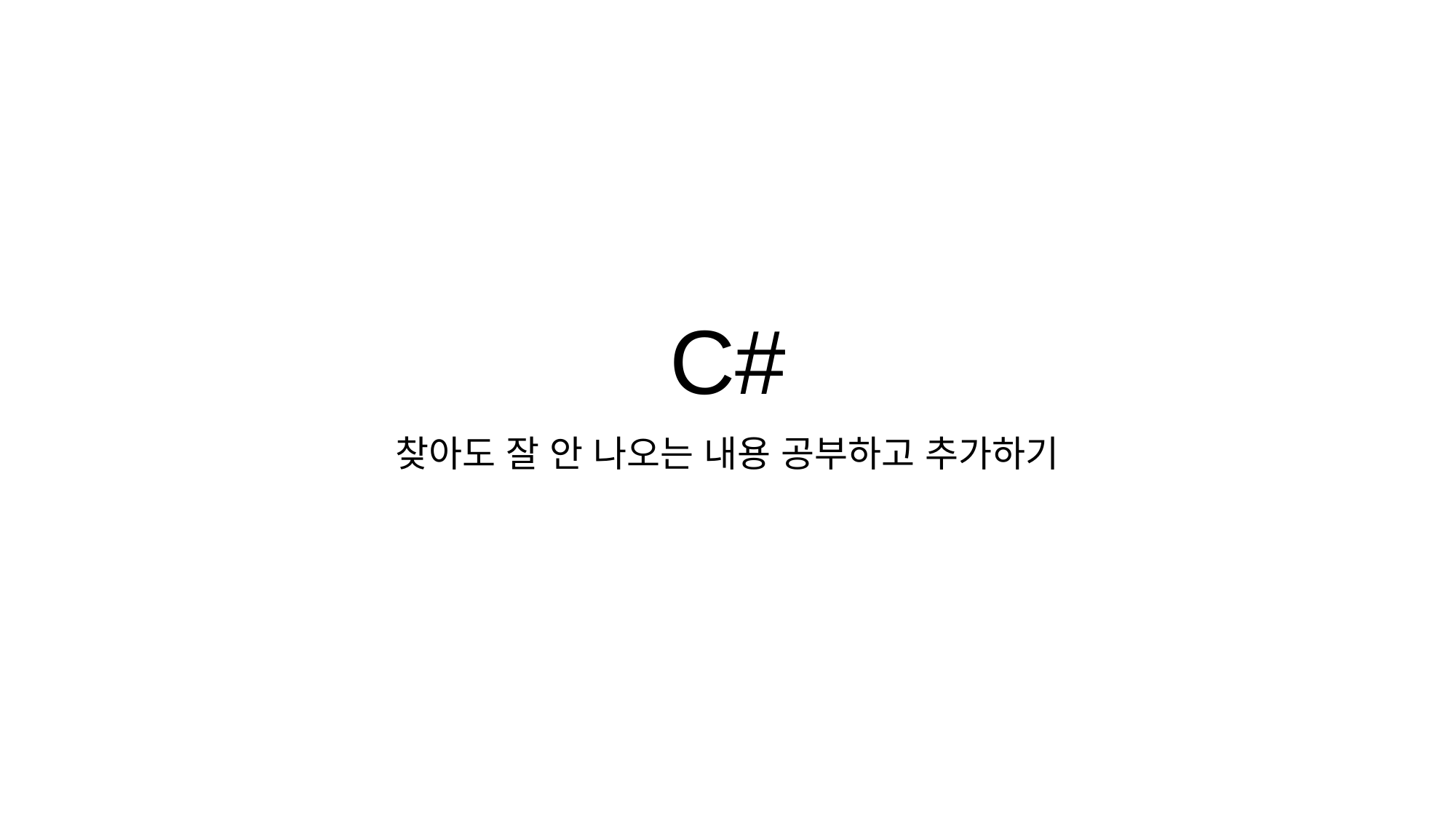

# C#
찾아도 잘 안 나오는 내용 공부하고 추가하기